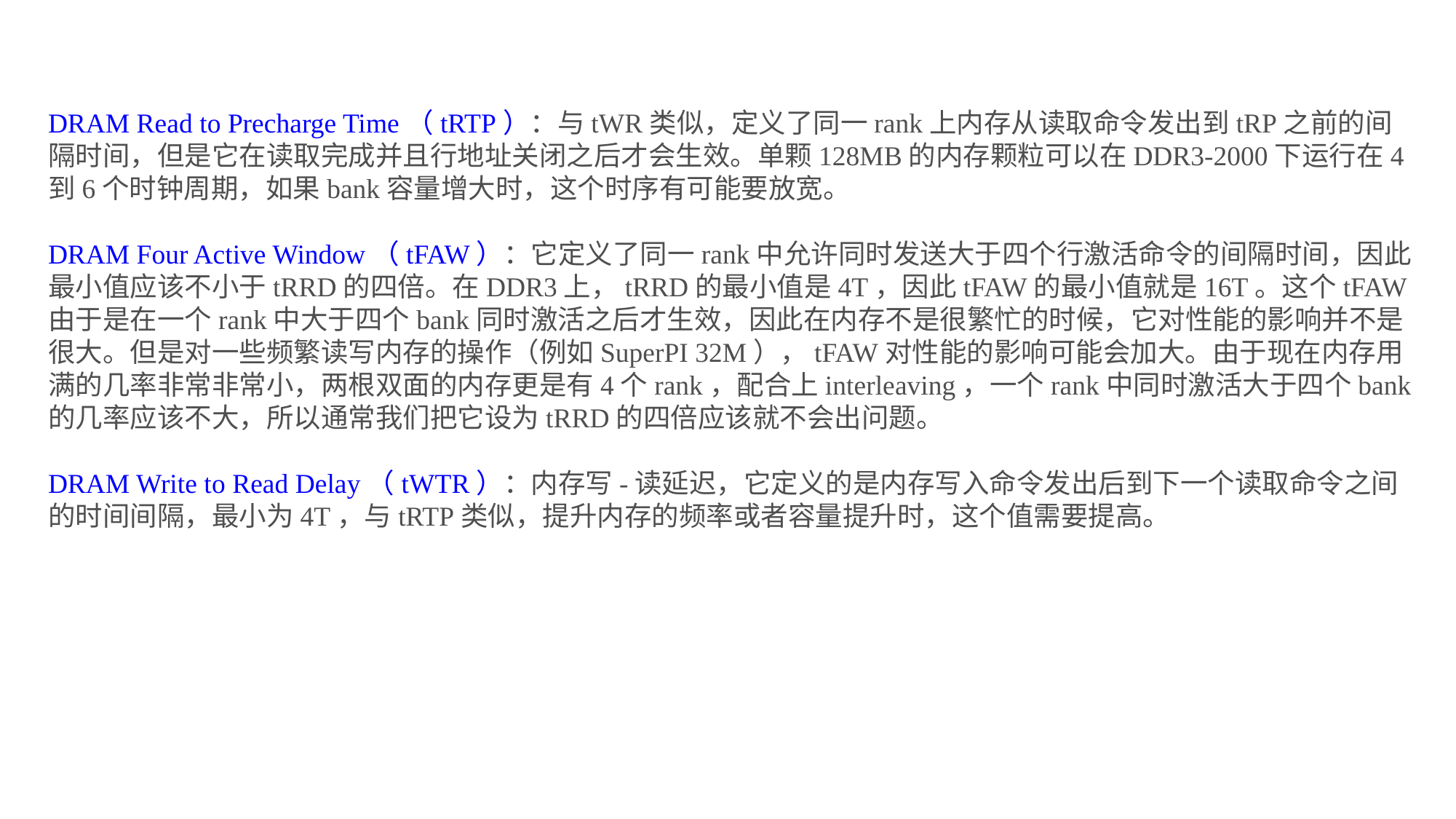

DRAM Read to Precharge Time（tRTP）：与tWR类似，定义了同一rank上内存从读取命令发出到tRP之前的间隔时间，但是它在读取完成并且行地址关闭之后才会生效。单颗128MB的内存颗粒可以在DDR3-2000下运行在4到6个时钟周期，如果bank容量增大时，这个时序有可能要放宽。
DRAM Four Active Window（tFAW）：它定义了同一rank中允许同时发送大于四个行激活命令的间隔时间，因此最小值应该不小于tRRD的四倍。在DDR3上，tRRD的最小值是4T，因此tFAW的最小值就是16T。这个tFAW由于是在一个rank中大于四个bank同时激活之后才生效，因此在内存不是很繁忙的时候，它对性能的影响并不是很大。但是对一些频繁读写内存的操作（例如SuperPI 32M），tFAW对性能的影响可能会加大。由于现在内存用满的几率非常非常小，两根双面的内存更是有4个rank，配合上interleaving，一个rank中同时激活大于四个bank的几率应该不大，所以通常我们把它设为tRRD的四倍应该就不会出问题。
DRAM Write to Read Delay（tWTR）：内存写-读延迟，它定义的是内存写入命令发出后到下一个读取命令之间的时间间隔，最小为4T，与tRTP类似，提升内存的频率或者容量提升时，这个值需要提高。